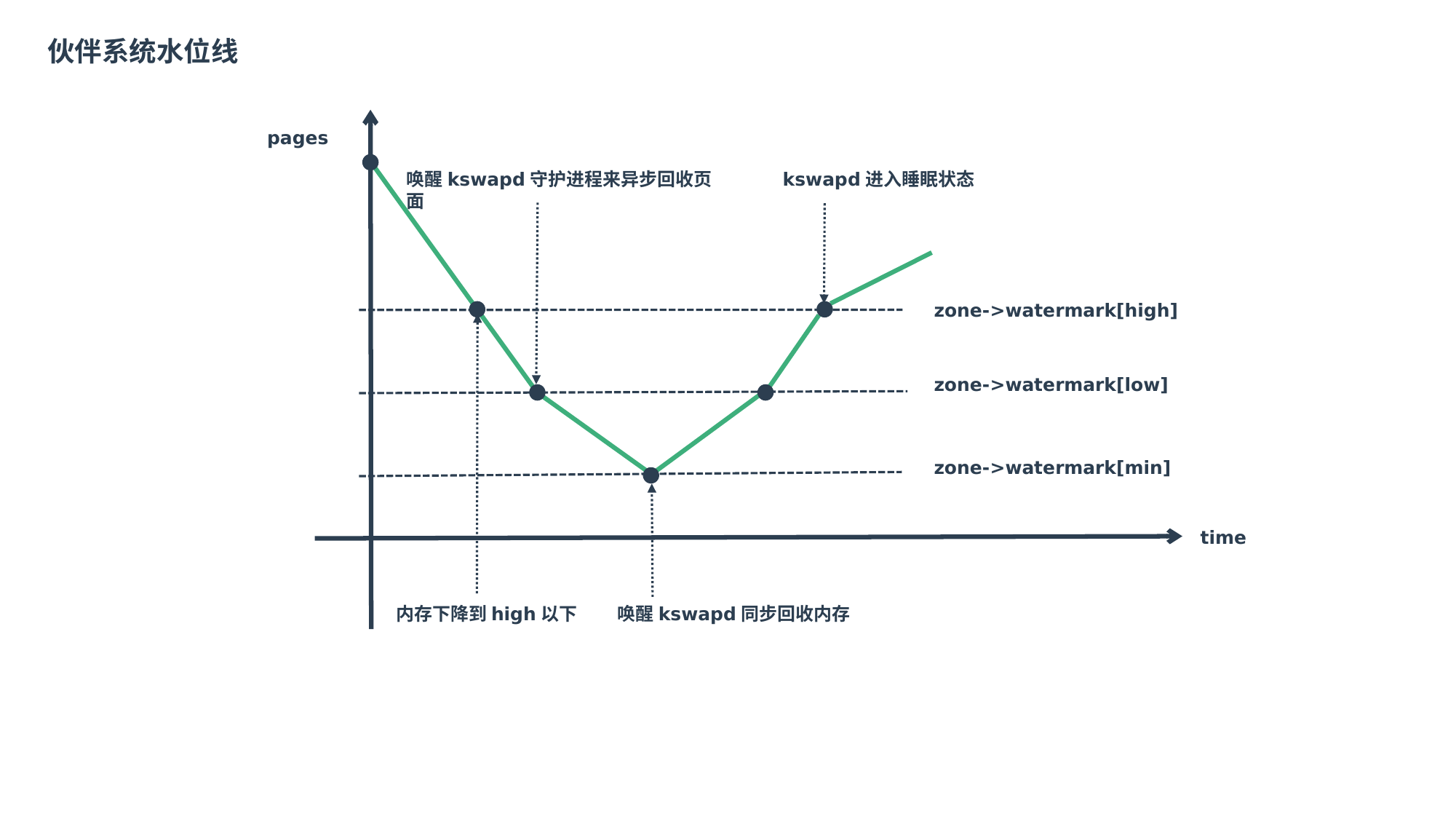

伙伴系统水位线
pages

唤醒kswapd守护进程来异步回收页面
kswapd进入睡眠状态
zone->watermark[high]

zone->watermark[low]

zone->watermark[min]

time
内存下降到high以下
唤醒kswapd同步回收内存